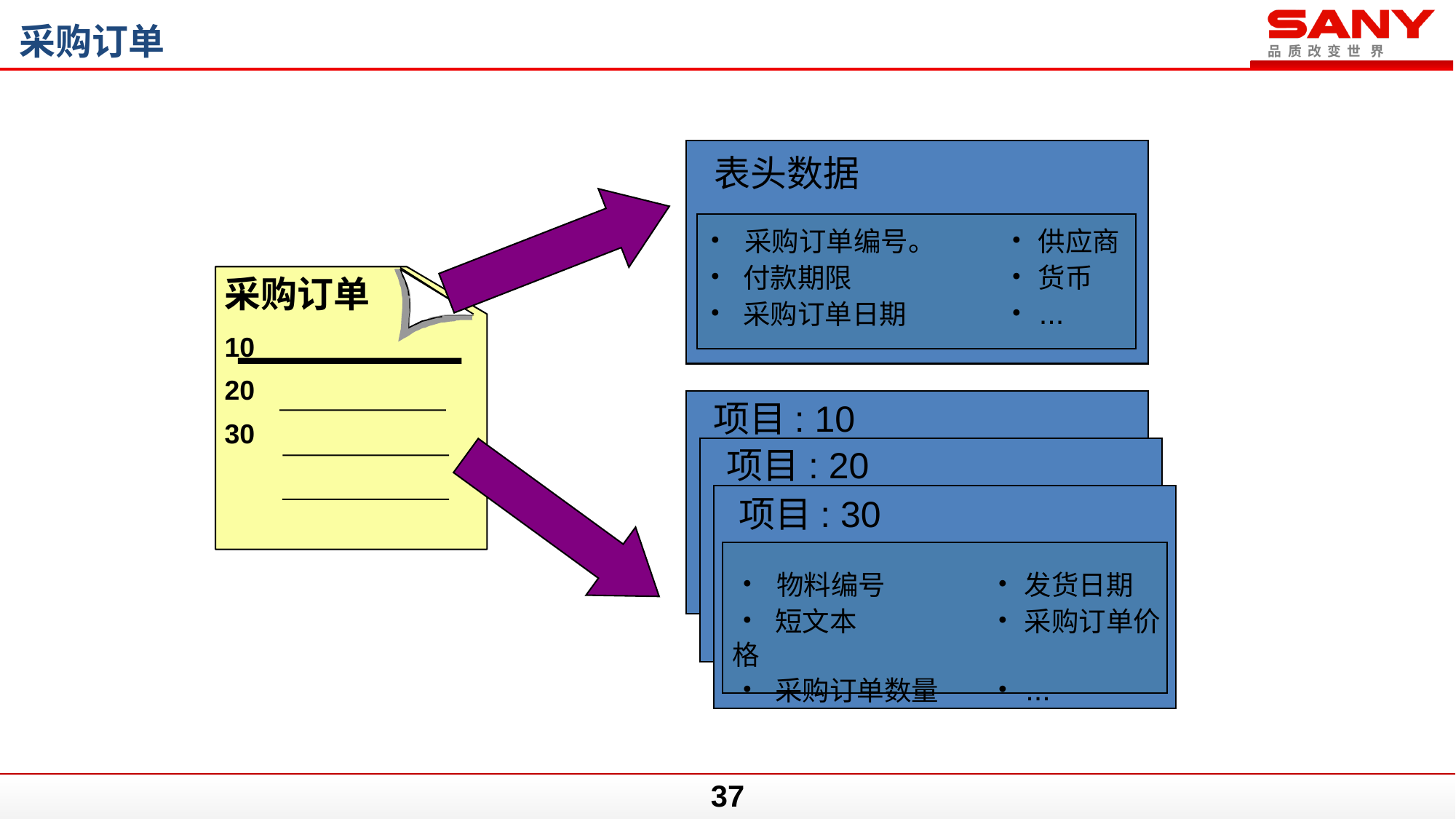

采购订单

表头数据

• 采购订单编号。	 • 供应商
• 付款期限	 • 货币
• 采购订单日期	 •...
采购订单
10
20
30

项目: 10

项目: 20

项目: 30

• 物料编号	 • 发货日期
• 短文本	 • 采购订单价格
• 采购订单数量	 •...